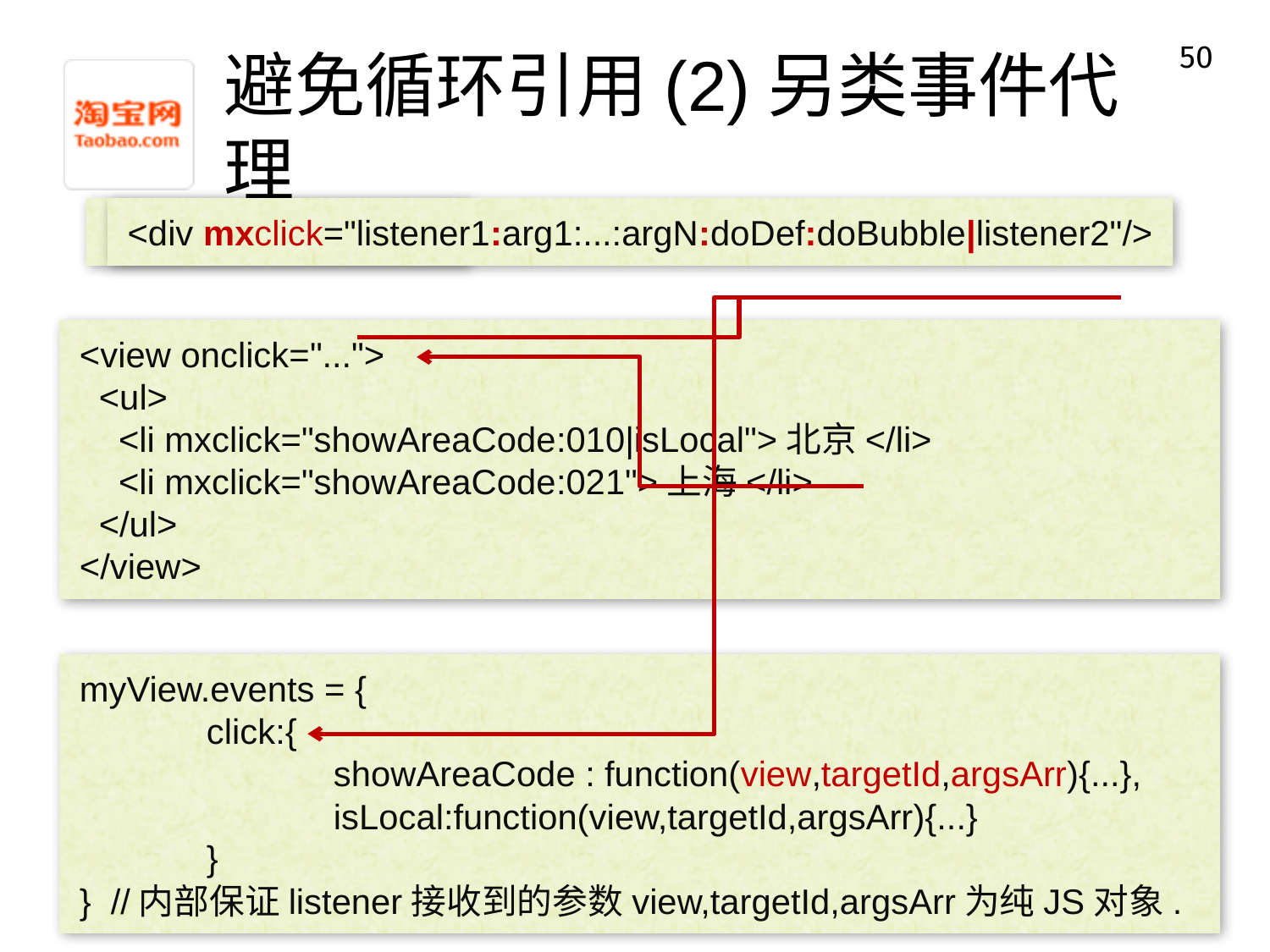

50
# 避免循环引用(2)另类事件代理
<div proxyindex="1"/>
<div mxclick="listener1:arg1:...:argN:doDef:doBubble|listener2"/>
<view onclick="...">
  <ul>
    <li mxclick="showAreaCode:010|isLocal">北京</li>
    <li mxclick="showAreaCode:021">上海</li>
  </ul>
</view>
myView.events = {
	click:{
		showAreaCode : function(view,targetId,argsArr){...},
		isLocal:function(view,targetId,argsArr){...}
	}
}  //内部保证listener接收到的参数view,targetId,argsArr为纯JS对象.